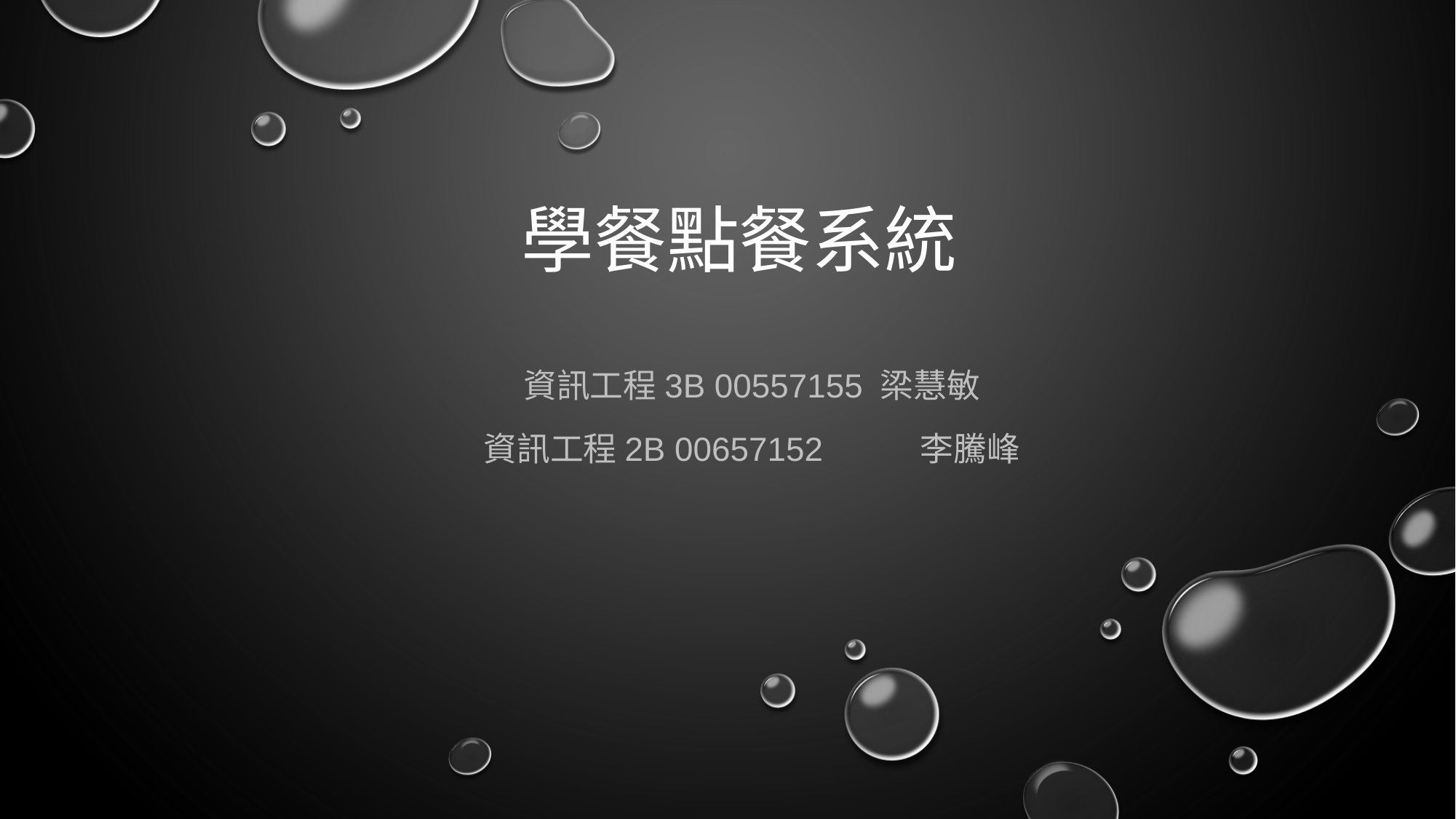

# 學餐點餐系統
資訊工程3B 00557155 梁慧敏
資訊工程2B 00657152	李騰峰